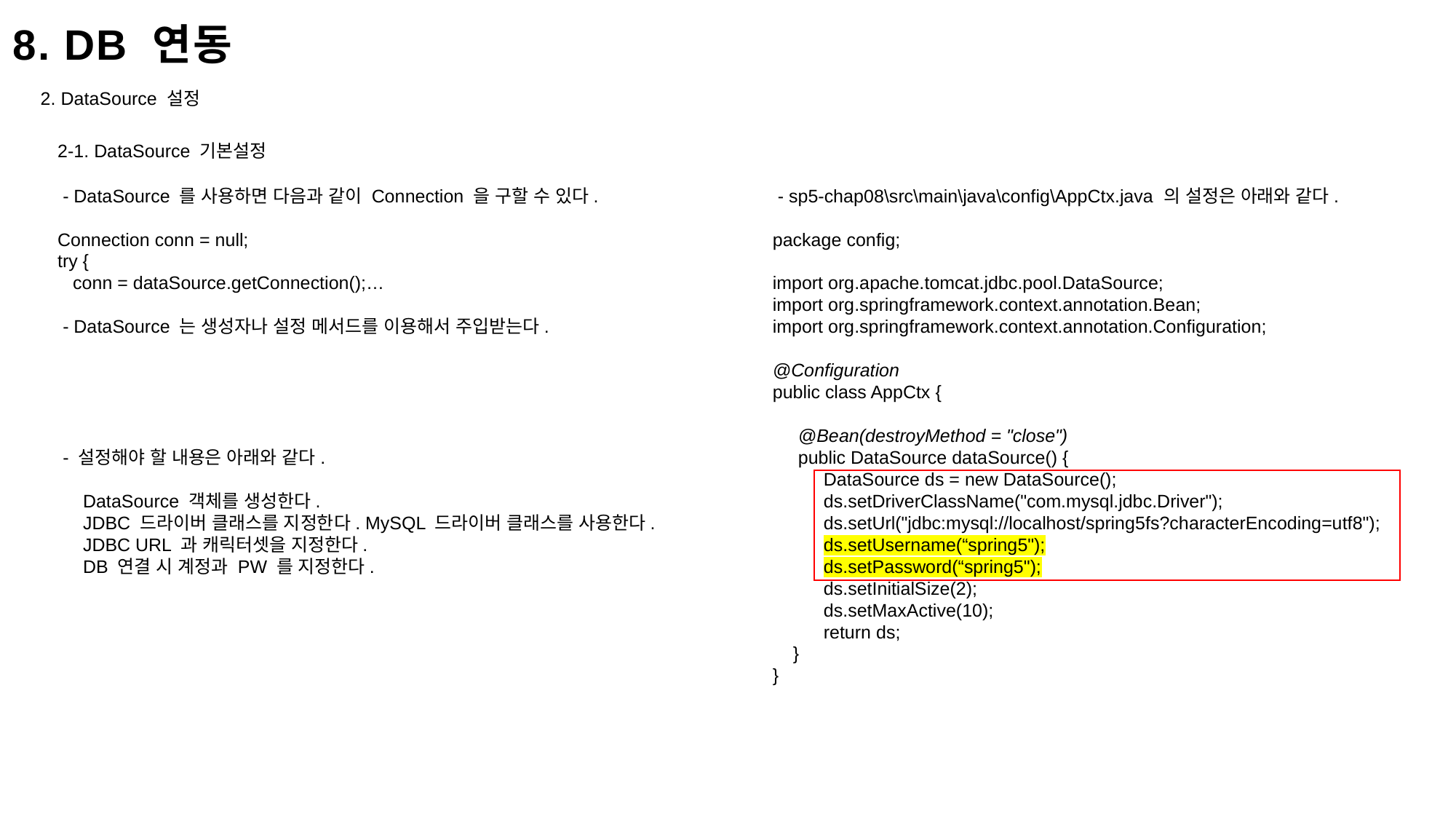

8. DB 연동
2. DataSource 설정
2-1. DataSource 기본설정
 - DataSource 를 사용하면 다음과 같이 Connection 을 구할 수 있다.

Connection conn = null;
try {
   conn = dataSource.getConnection();…

 - DataSource 는 생성자나 설정 메서드를 이용해서 주입받는다.

 - 설정해야 할 내용은 아래와 같다.

     DataSource 객체를 생성한다.
     JDBC 드라이버 클래스를 지정한다. MySQL 드라이버 클래스를 사용한다.
     JDBC URL 과 캐릭터셋을 지정한다.
     DB 연결 시 계정과 PW 를 지정한다.
 - sp5-chap08\src\main\java\config\AppCtx.java 의 설정은 아래와 같다.

package config;

import org.apache.tomcat.jdbc.pool.DataSource;
import org.springframework.context.annotation.Bean;
import org.springframework.context.annotation.Configuration;

@Configuration
public class AppCtx {

     @Bean(destroyMethod = "close")
     public DataSource dataSource() {
          DataSource ds = new DataSource();
          ds.setDriverClassName("com.mysql.jdbc.Driver");
          ds.setUrl("jdbc:mysql://localhost/spring5fs?characterEncoding=utf8");
          ds.setUsername(“spring5");
          ds.setPassword(“spring5");
          ds.setInitialSize(2);
          ds.setMaxActive(10);
          return ds;
    }
}